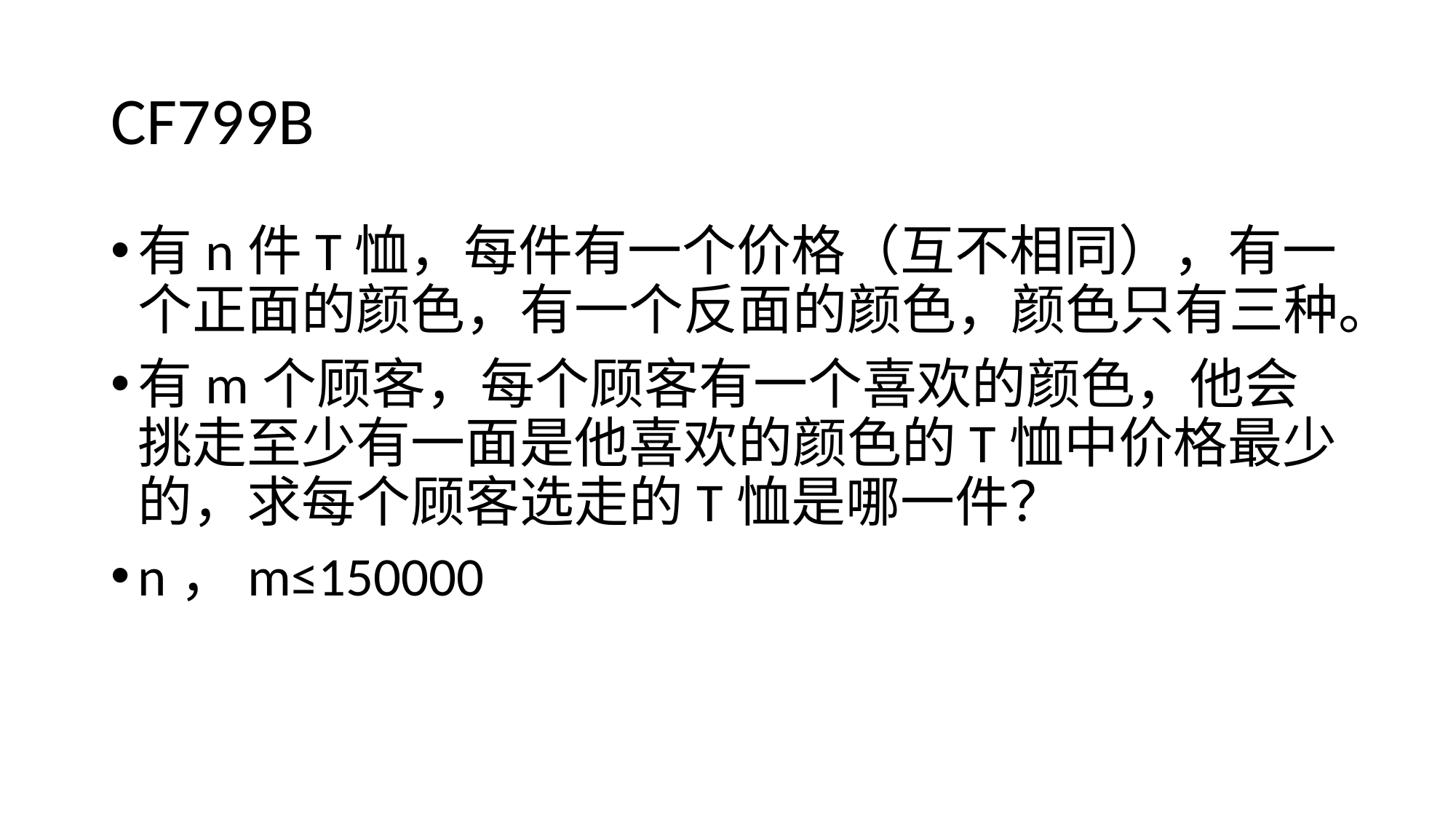

# CF799B
有n件T恤，每件有一个价格（互不相同），有一个正面的颜色，有一个反面的颜色，颜色只有三种。
有m个顾客，每个顾客有一个喜欢的颜色，他会挑走至少有一面是他喜欢的颜色的T恤中价格最少的，求每个顾客选走的T恤是哪一件？
n，m≤150000